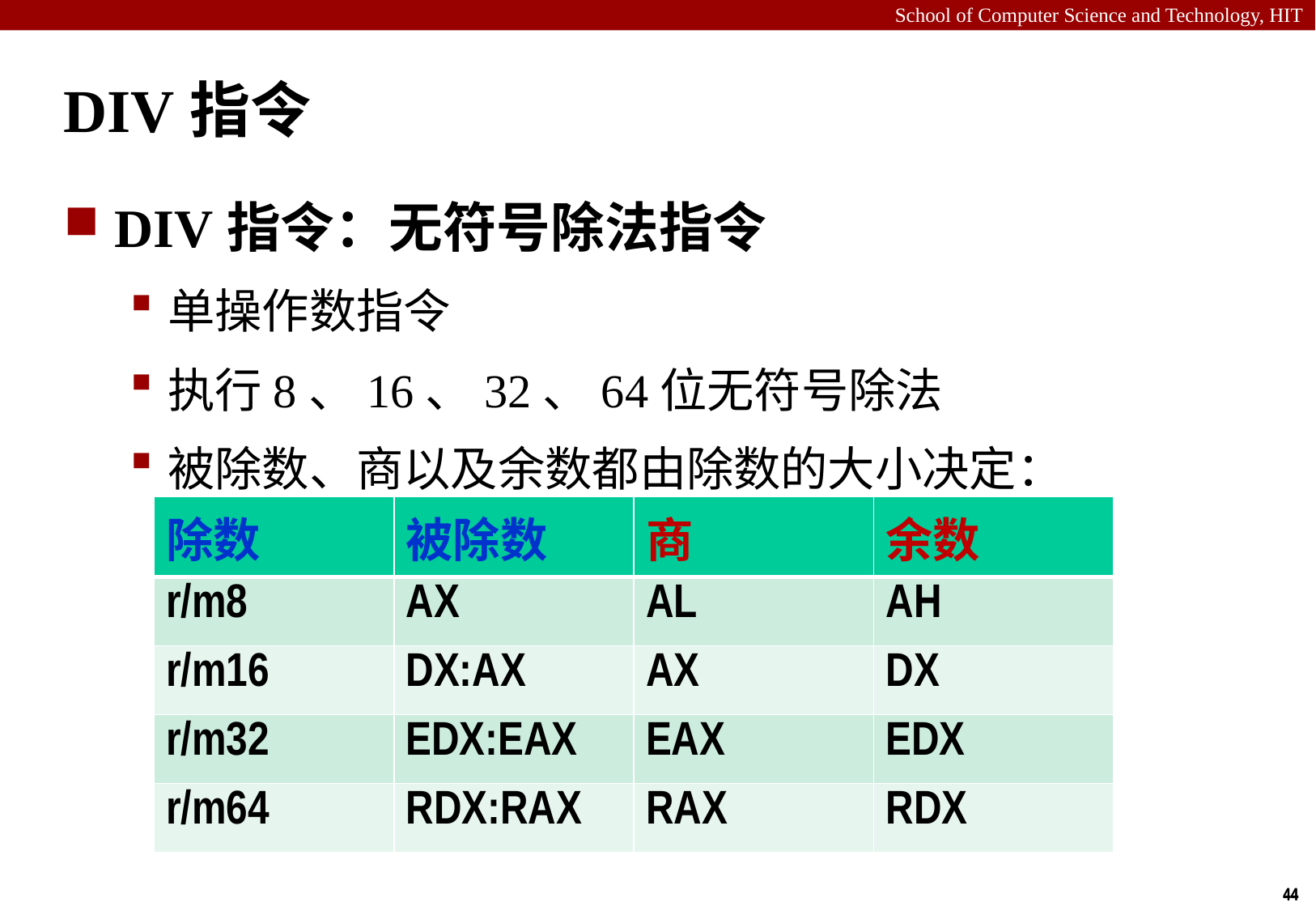

# DIV指令
DIV指令：无符号除法指令
单操作数指令
执行8、16、32、64位无符号除法
被除数、商以及余数都由除数的大小决定：

| 除数 | 被除数 | 商 | 余数 |
| --- | --- | --- | --- |
| r/m8 | AX | AL | AH |
| r/m16 | DX:AX | AX | DX |
| r/m32 | EDX:EAX | EAX | EDX |
| r/m64 | RDX:RAX | RAX | RDX |